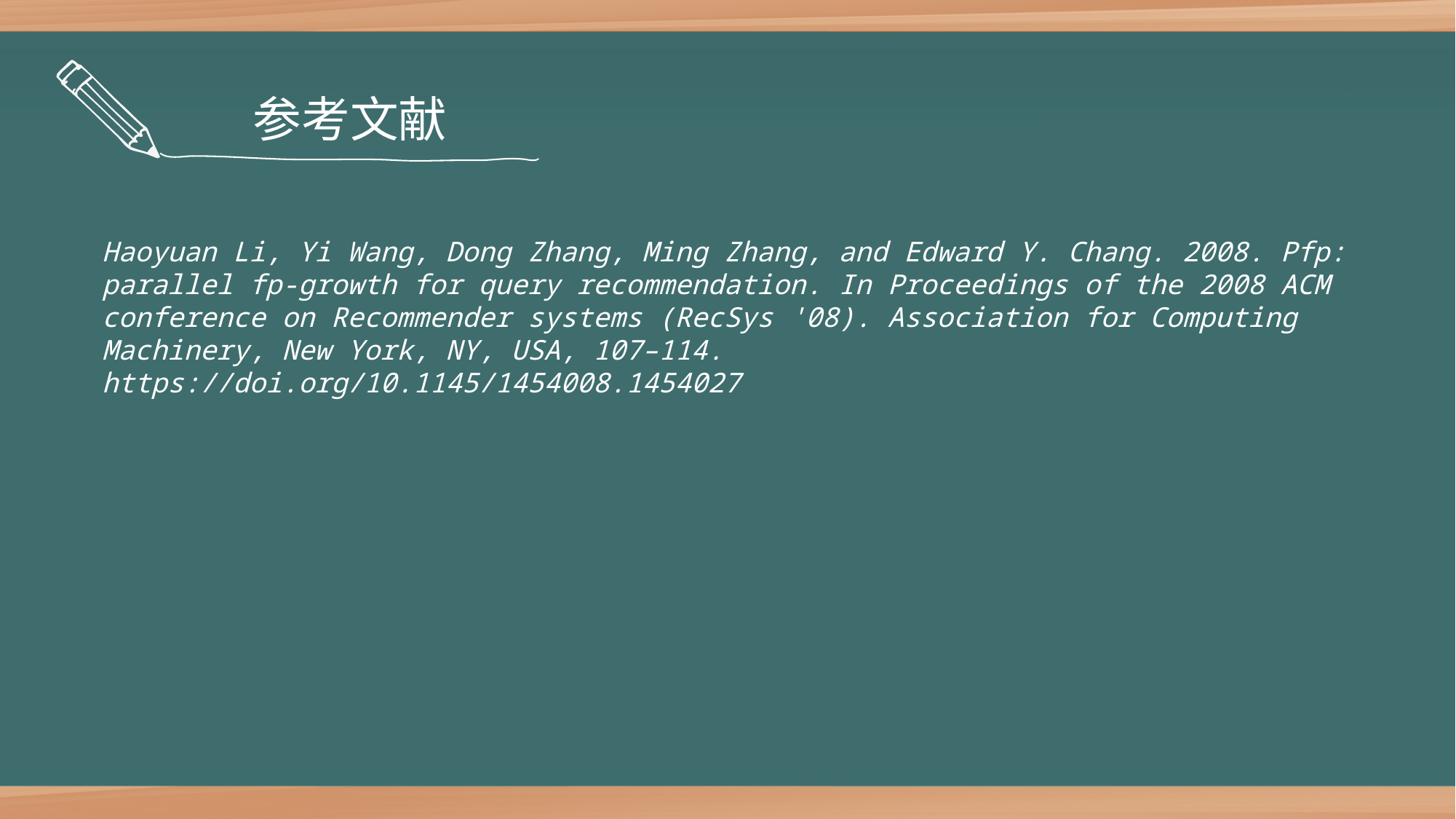

参考文献

Haoyuan Li, Yi Wang, Dong Zhang, Ming Zhang, and Edward Y. Chang. 2008. Pfp: parallel fp-growth for query recommendation. In Proceedings of the 2008 ACM conference on Recommender systems (RecSys '08). Association for Computing Machinery, New York, NY, USA, 107–114. https://doi.org/10.1145/1454008.1454027